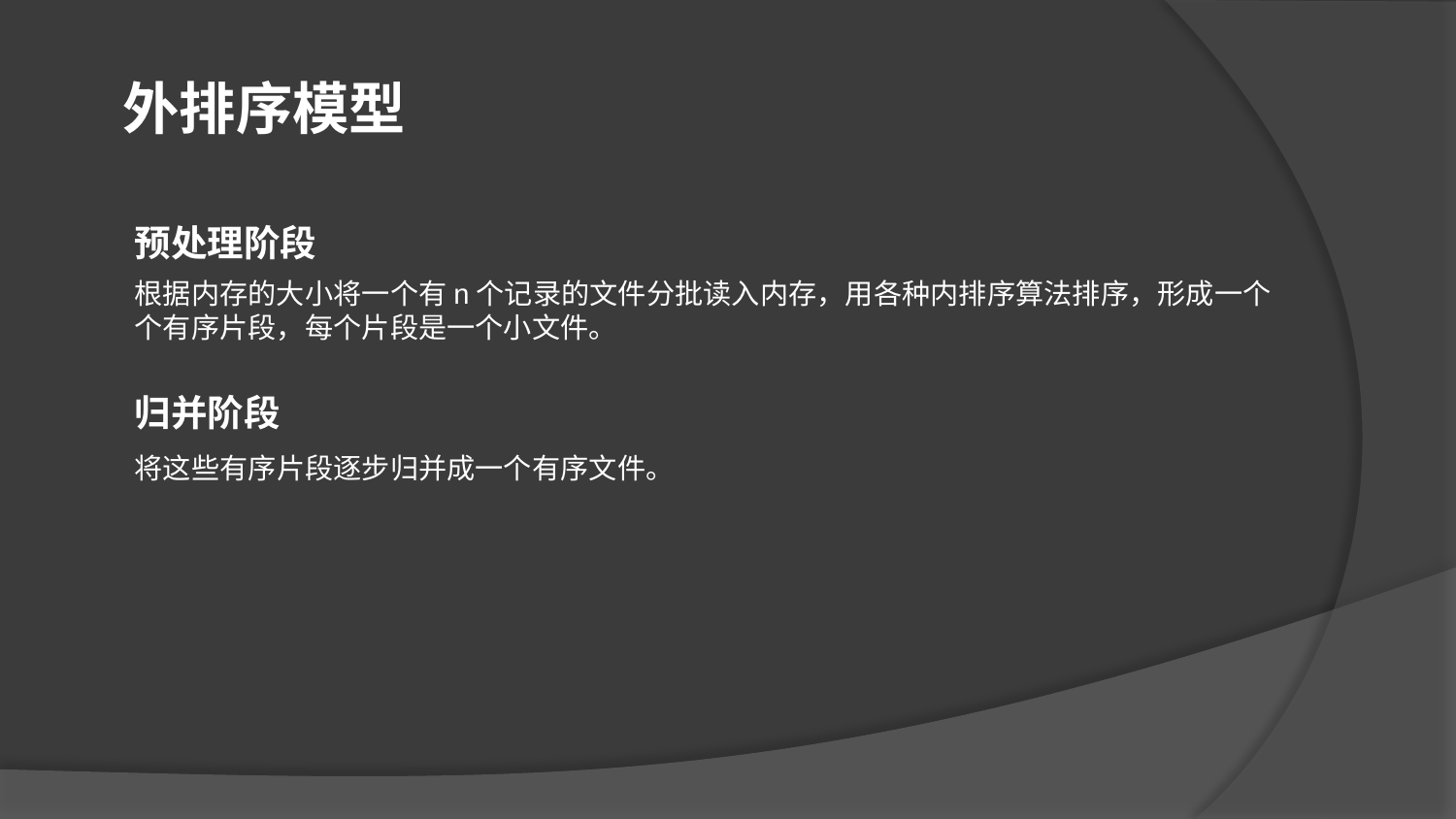

外排序模型
预处理阶段
根据内存的大小将一个有n个记录的文件分批读入内存，用各种内排序算法排序，形成一个个有序片段，每个片段是一个小文件。
归并阶段
将这些有序片段逐步归并成一个有序文件。